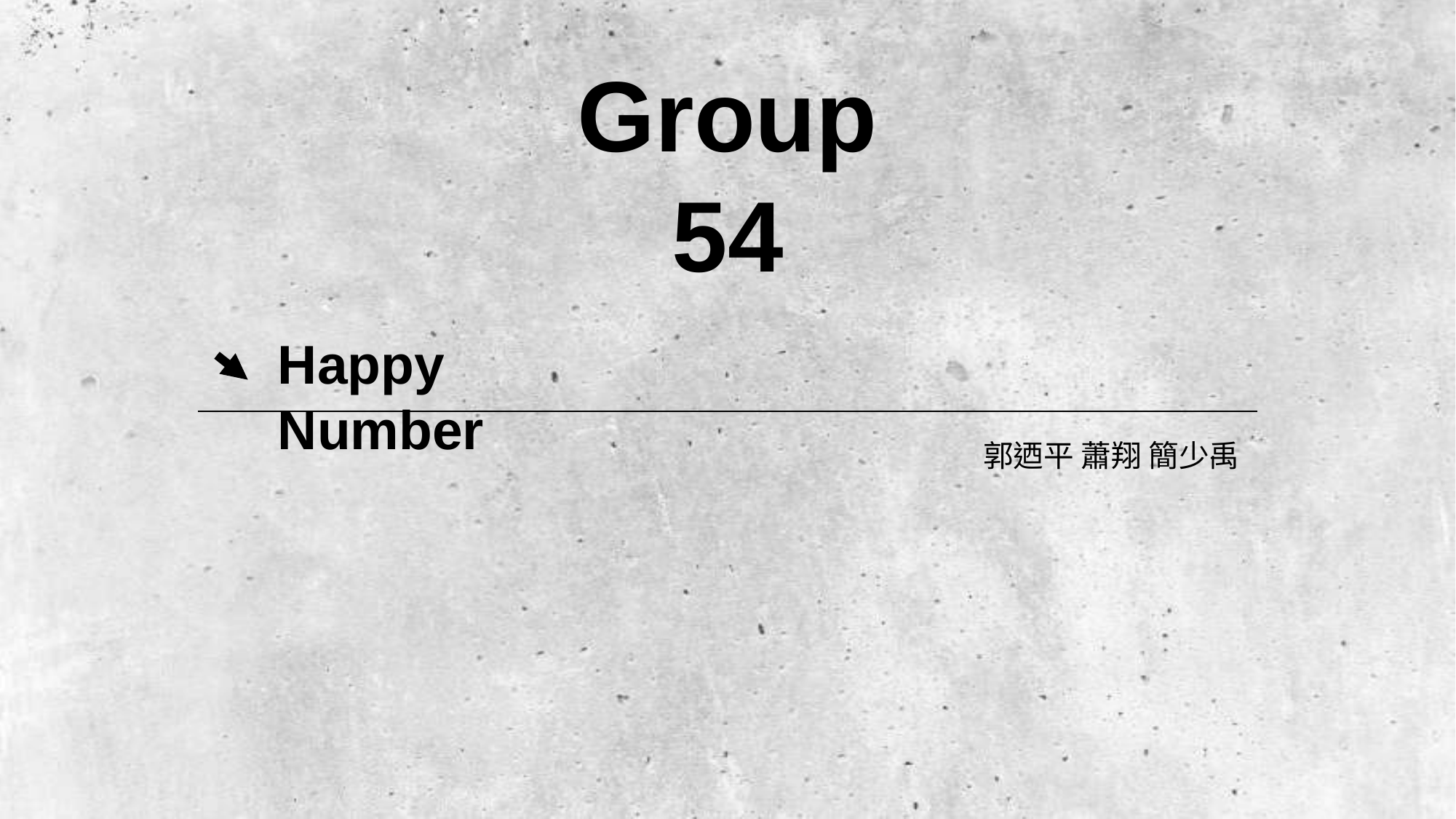

Group 54
Happy Number

郭迺平 蕭翔 簡少禹